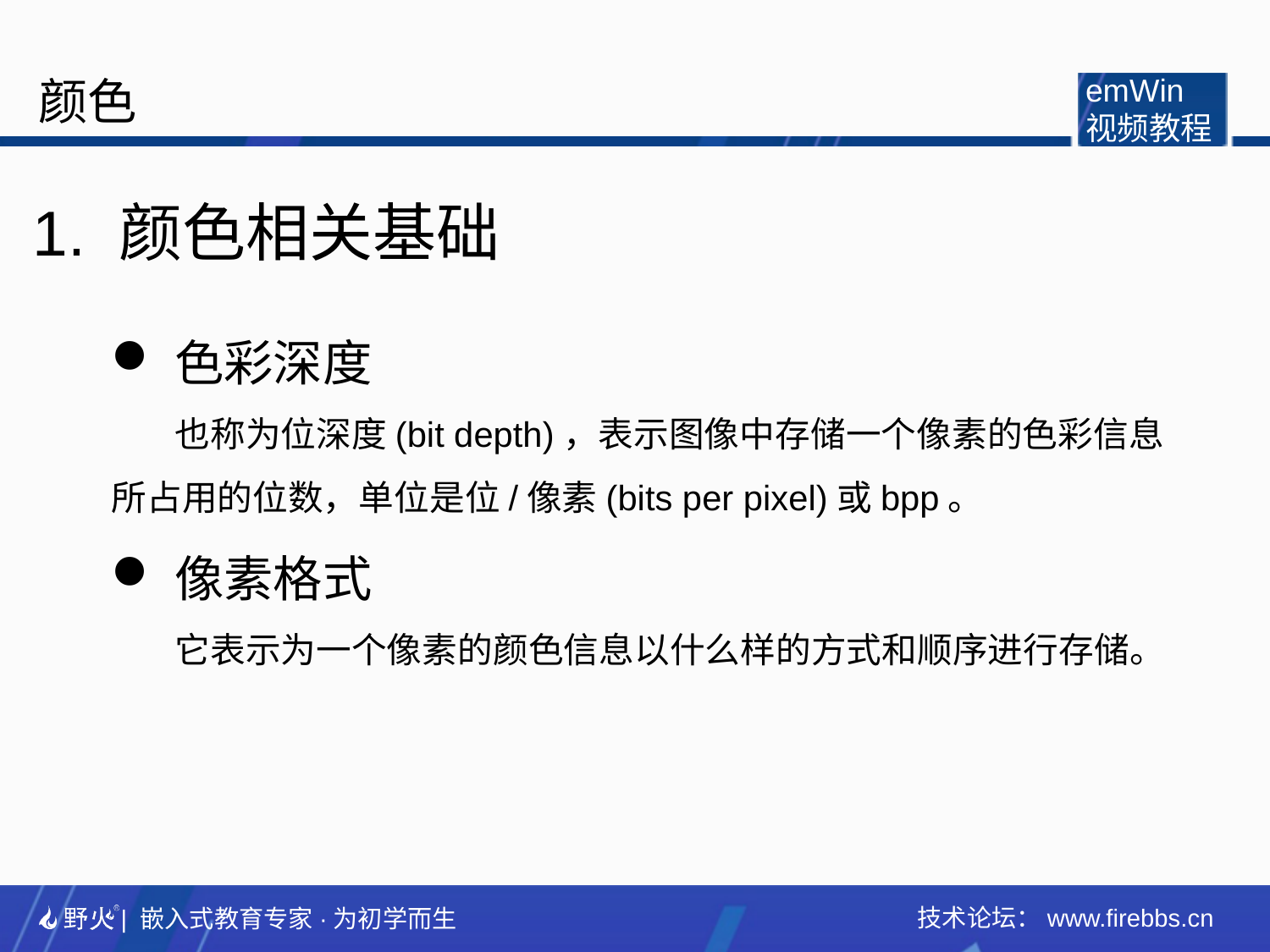

颜色
emWin
视频教程
1. 颜色相关基础
色彩深度
也称为位深度(bit depth)，表示图像中存储一个像素的色彩信息所占用的位数，单位是位/像素(bits per pixel)或bpp。
像素格式
它表示为一个像素的颜色信息以什么样的方式和顺序进行存储。